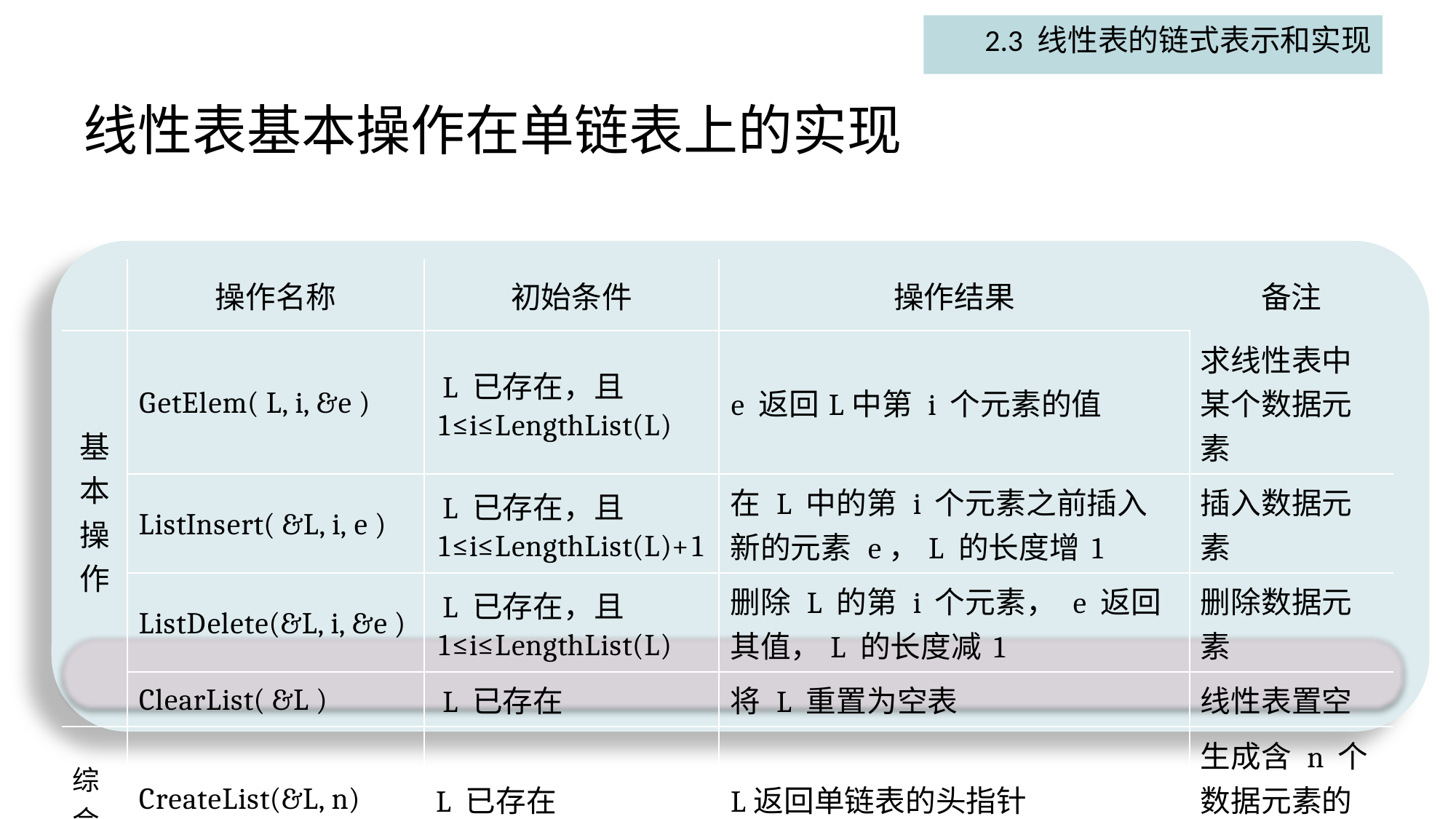

2.3 线性表的链式表示和实现

# 线性表基本操作在单链表上的实现

|  | 操作名称 | 初始条件 | 操作结果 | 备注 |
| --- | --- | --- | --- | --- |
| 基本操作 | GetElem( L, i, &e ) | L 已存在，且 1≤i≤LengthList(L) | e 返回L中第 i 个元素的值 | 求线性表中某个数据元素 |
|  | ListInsert( &L, i, e ) | L 已存在，且1≤i≤LengthList(L)+1 | 在 L 中的第 i 个元素之前插入 新的元素 e，L 的长度增1 | 插入数据元素 |
|  | ListDelete(&L, i, &e ) | L 已存在，且1≤i≤LengthList(L) | 删除 L 的第 i 个元素， e 返回其值，L 的长度减1 | 删除数据元素 |
|  | ClearList( &L ) | L 已存在 | 将 L 重置为空表 | 线性表置空 |
| 综合 | CreateList(&L, n) | L 已存在 | L返回单链表的头指针 | 生成含 n 个数据元素的链表 |